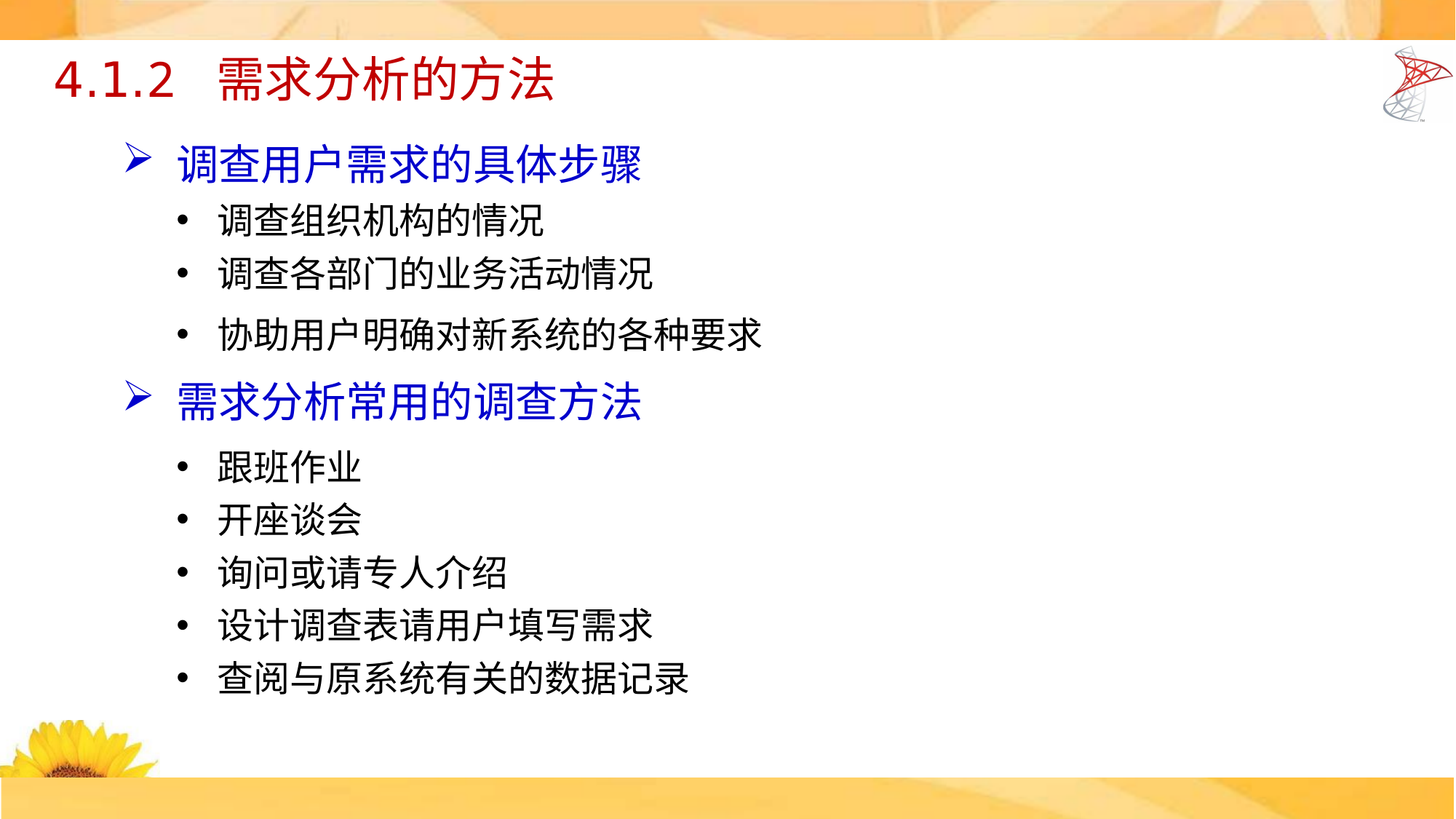

4.1.2 需求分析的方法
调查用户需求的具体步骤
调查组织机构的情况
调查各部门的业务活动情况
协助用户明确对新系统的各种要求
需求分析常用的调查方法
跟班作业
开座谈会
询问或请专人介绍
设计调查表请用户填写需求
查阅与原系统有关的数据记录